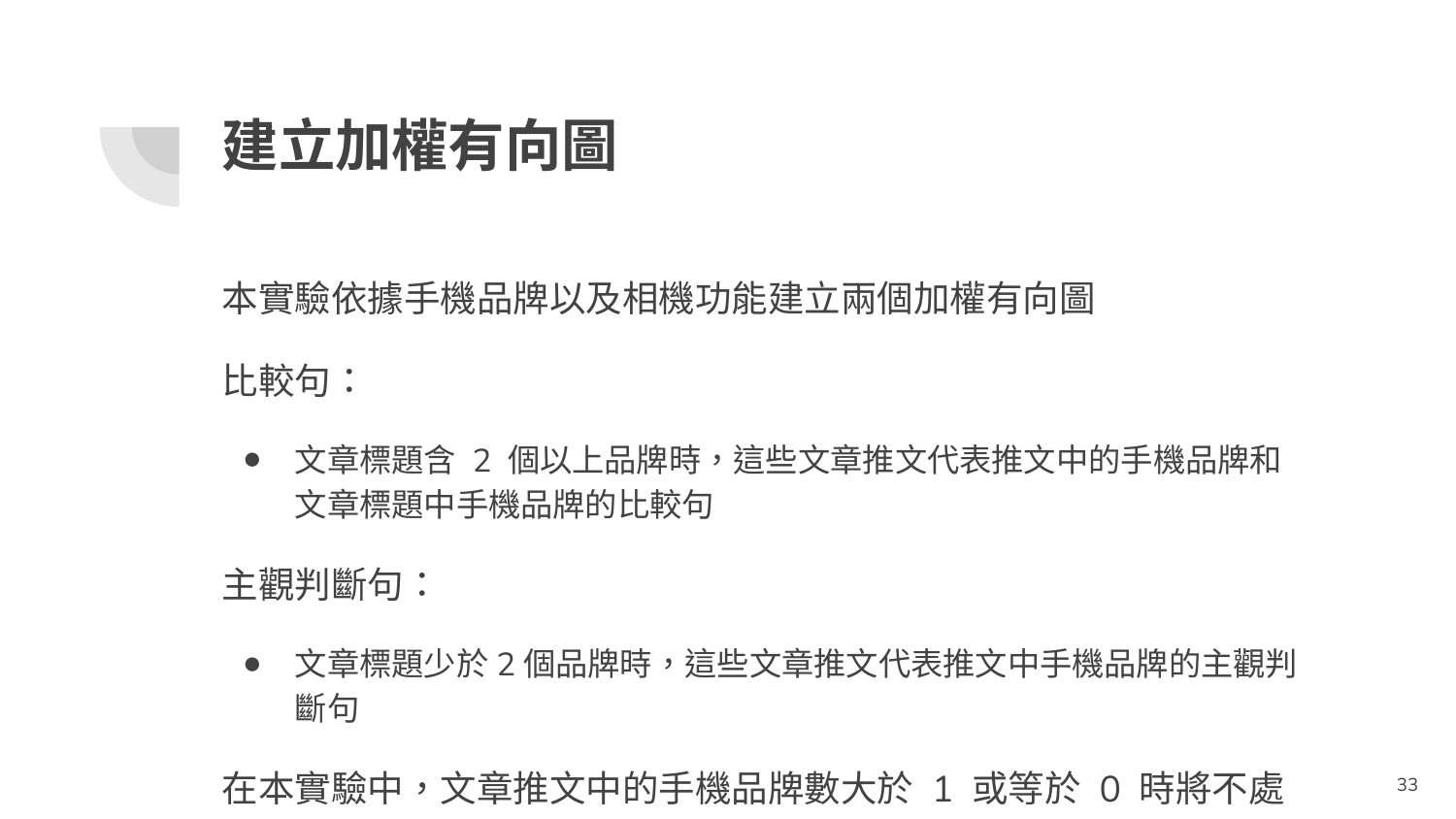

# 建立加權有向圖
本實驗依據手機品牌以及相機功能建立兩個加權有向圖
比較句：
文章標題含 2 個以上品牌時，這些文章推文代表推文中的手機品牌和文章標題中手機品牌的比較句
主觀判斷句：
文章標題少於2個品牌時，這些文章推文代表推文中手機品牌的主觀判斷句
在本實驗中，文章推文中的手機品牌數大於 1 或等於 0 時將不處理
33